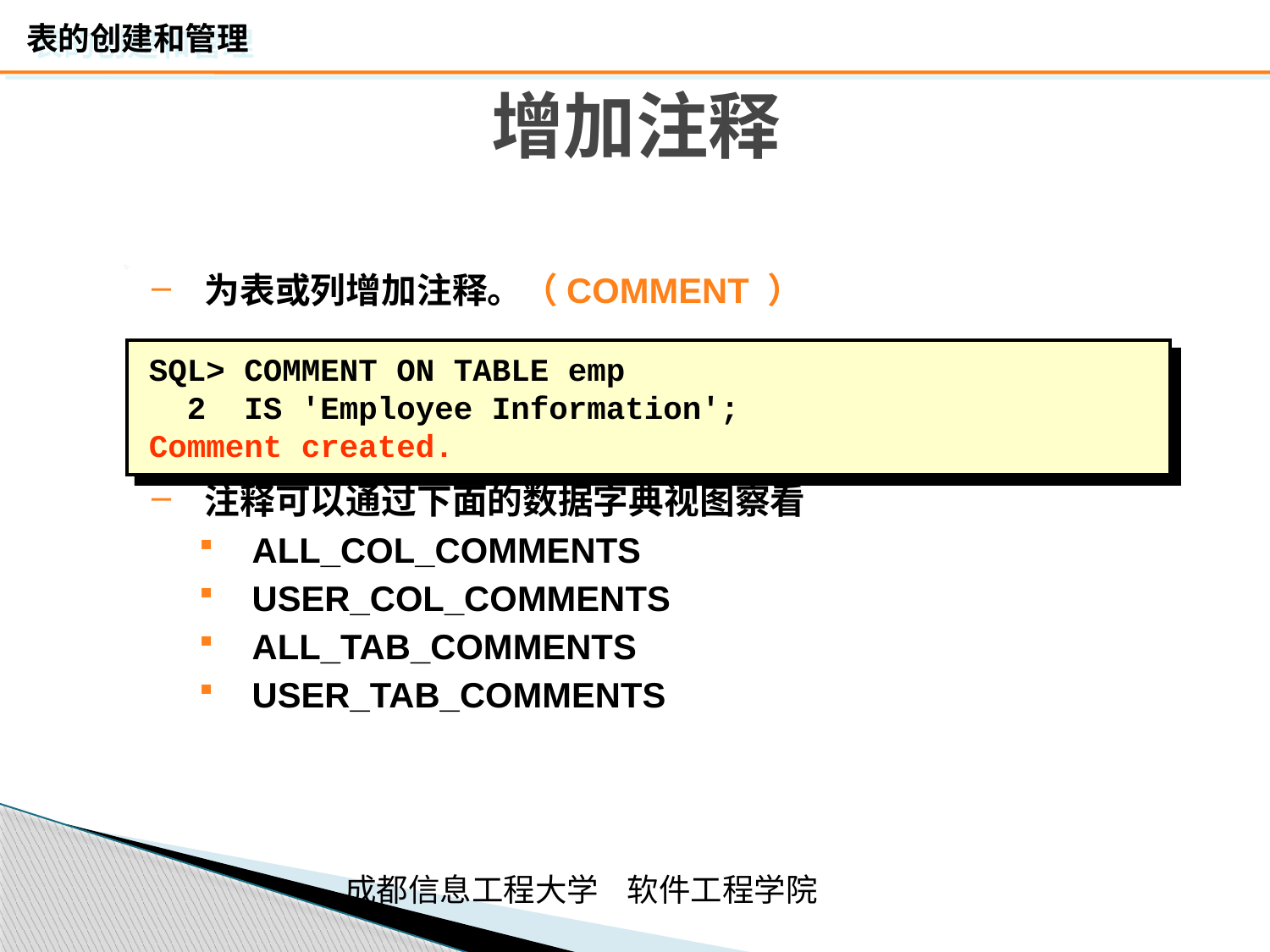

# 增加注释
为表或列增加注释。（COMMENT ）

注释可以通过下面的数据字典视图察看
ALL_COL_COMMENTS
USER_COL_COMMENTS
ALL_TAB_COMMENTS
USER_TAB_COMMENTS

SQL> COMMENT ON TABLE emp
  2  IS 'Employee Information';
Comment created.